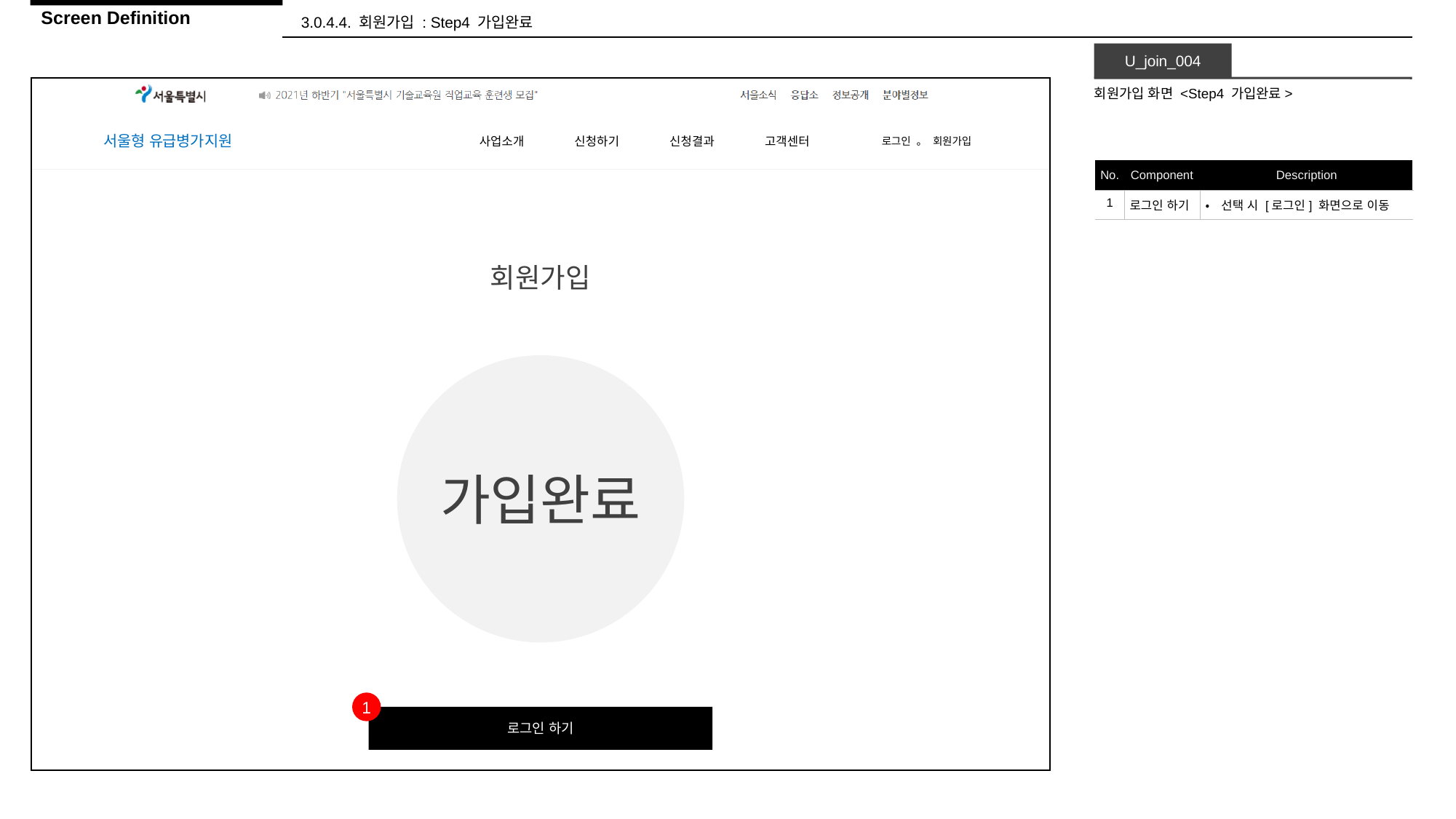

Screen Definition
3.0.4.4. 회원가입 : Step4 가입완료
U_join_004

회원가입 화면 <Step4 가입완료>
| No. | Component | Description |
| --- | --- | --- |
| 1 | 로그인 하기 | •선택 시 [로그인] 화면으로 이동 |
회원가입

가입완료
1
로그인 하기